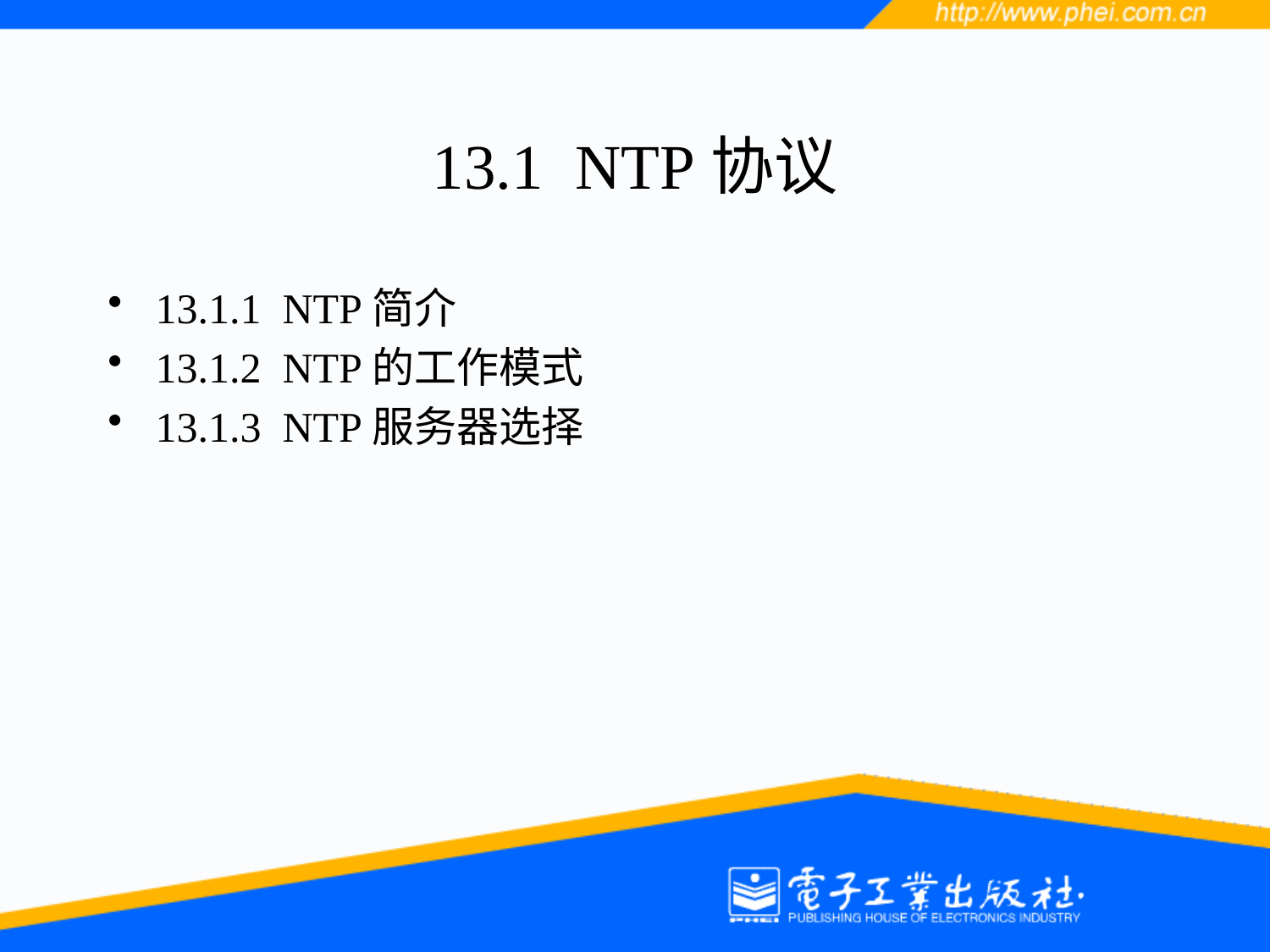

# 13.1  NTP协议
13.1.1  NTP简介
13.1.2  NTP的工作模式
13.1.3  NTP服务器选择